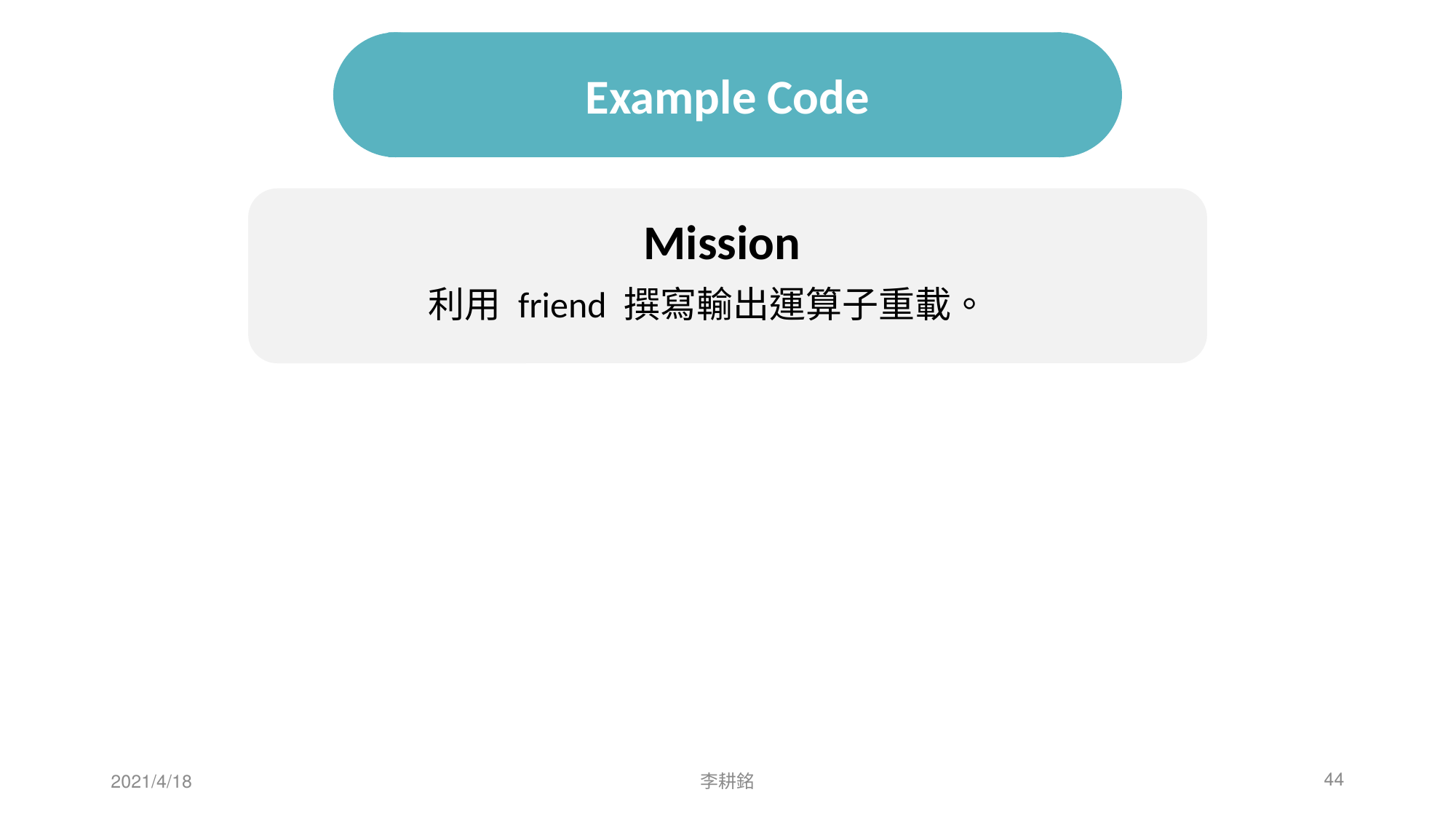

# Example Code

Mission
利用 friend 撰寫輸出運算子重載。
2021/4/18
李耕銘
44